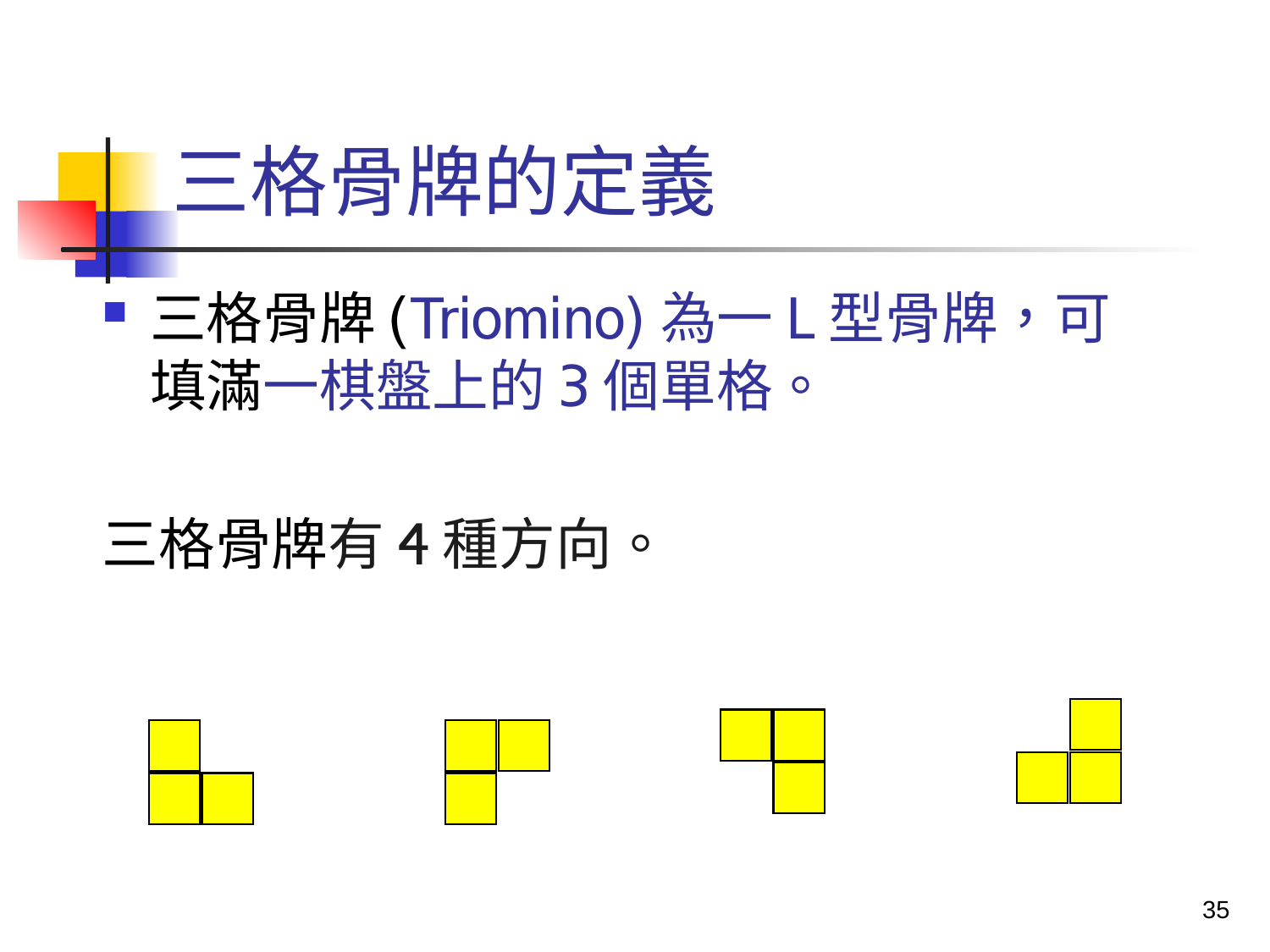

# 三格骨牌的定義
三格骨牌(Triomino)為一L型骨牌，可填滿一棋盤上的3個單格。

三格骨牌有4種方向。

35